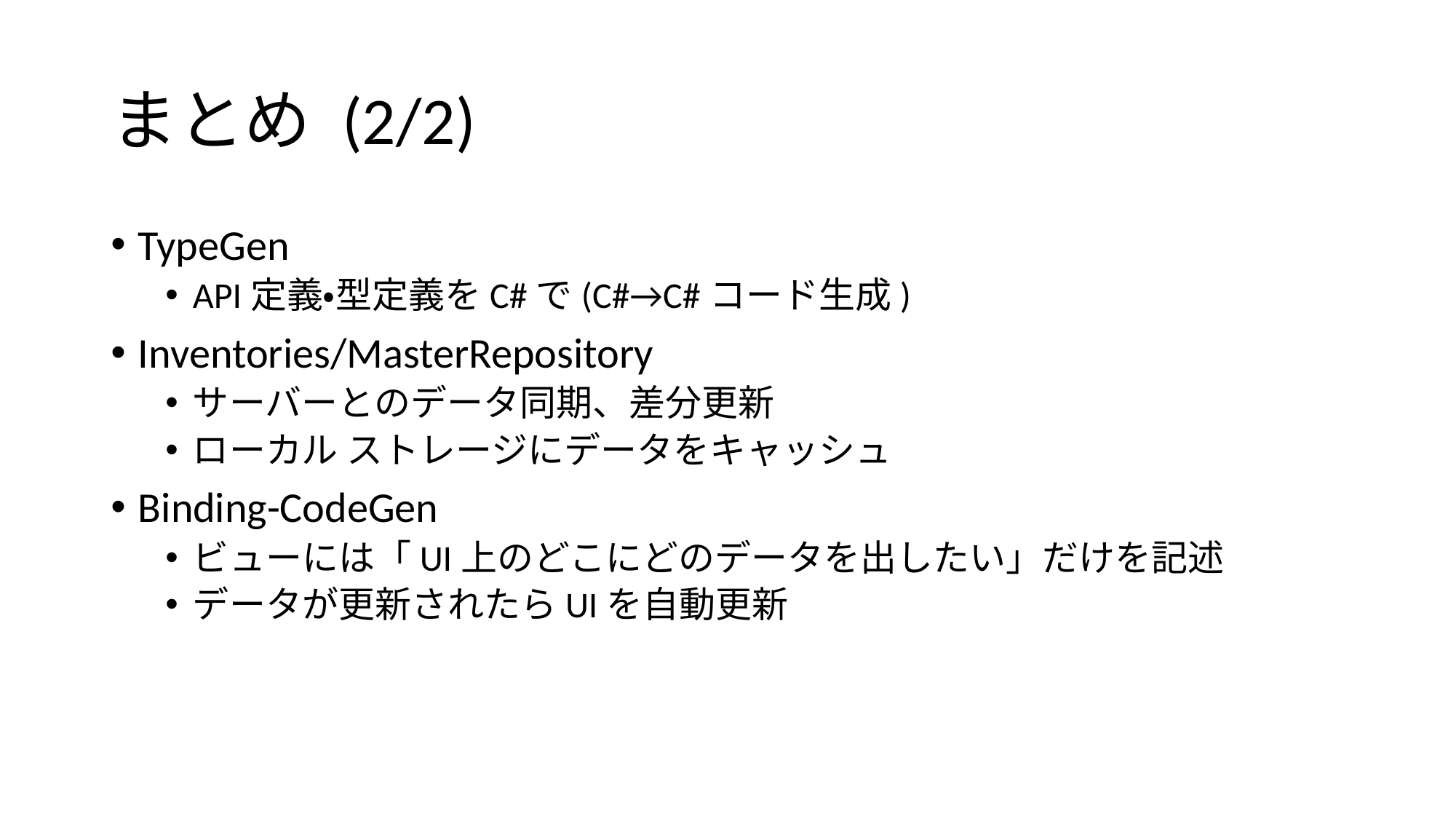

# まとめ (2/2)
TypeGen
API定義・型定義をC#で(C#→C#コード生成)
Inventories/MasterRepository
サーバーとのデータ同期、差分更新
ローカル ストレージにデータをキャッシュ
Binding-CodeGen
ビューには「UI上のどこにどのデータを出したい」だけを記述
データが更新されたらUIを自動更新